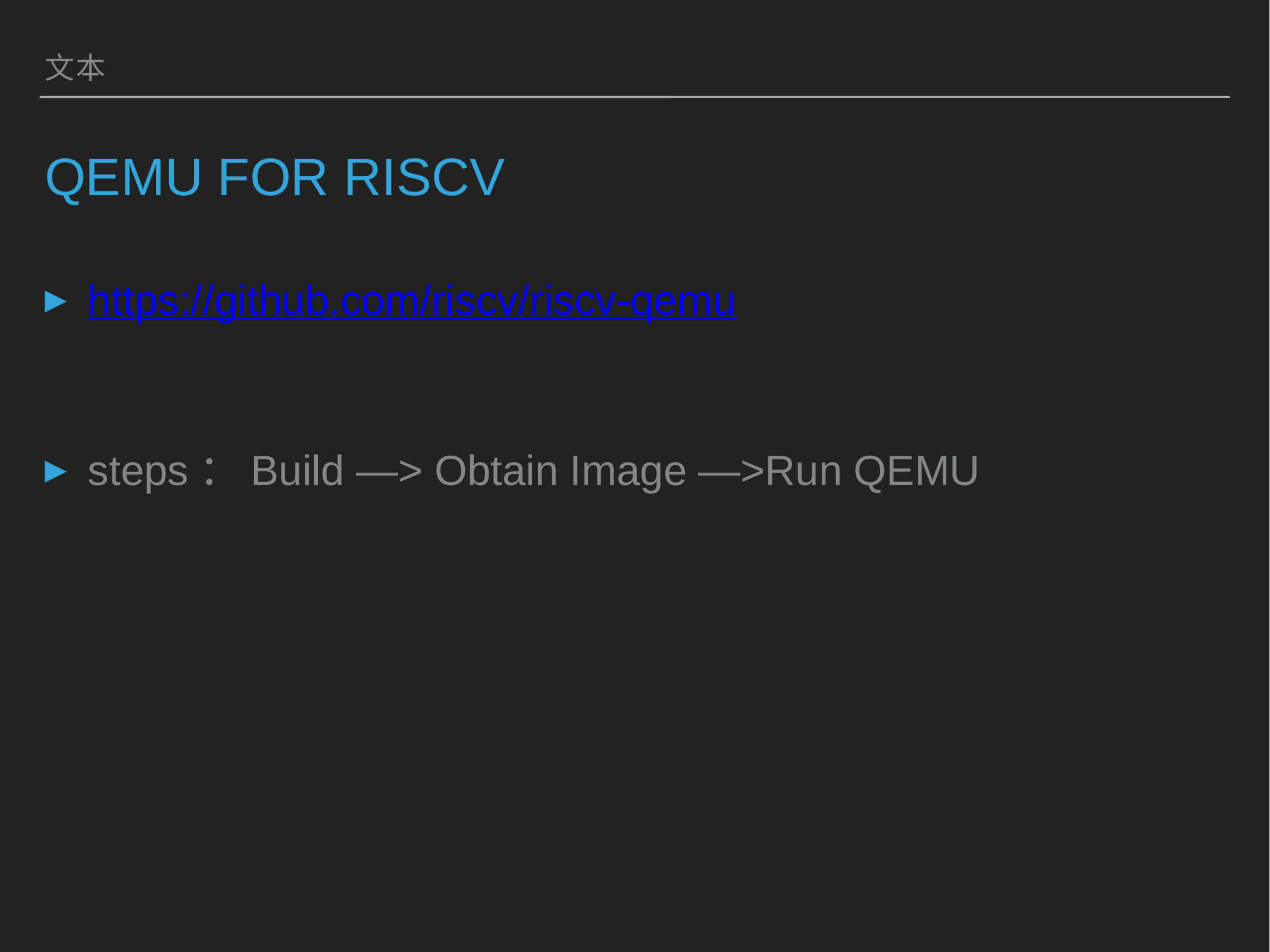

文本
# qemu for riscv
https://github.com/riscv/riscv-qemu

steps：Build —> Obtain Image —>Run QEMU